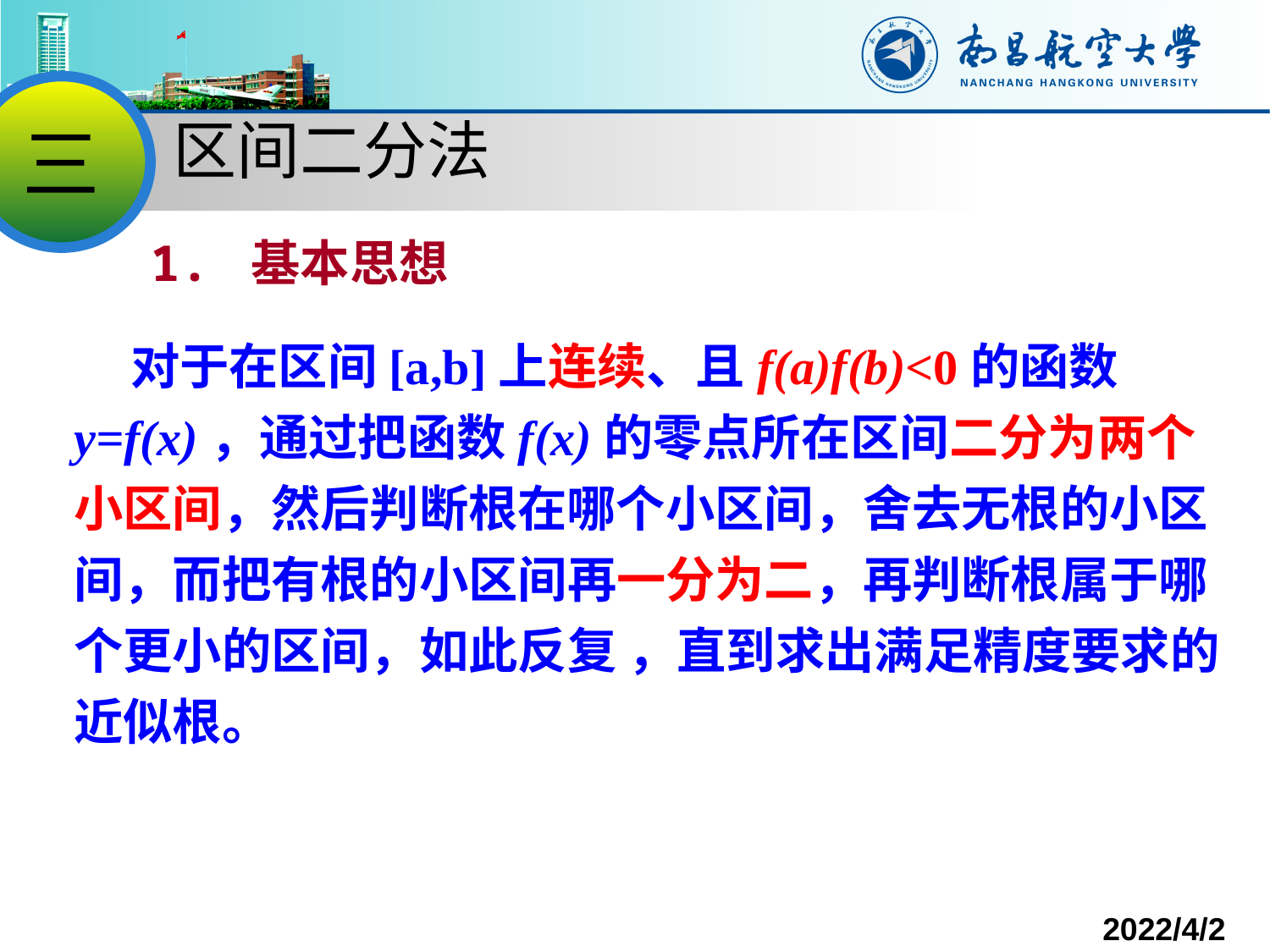

三

区间二分法
1. 基本思想
    对于在区间[a,b]上连续、且f(a)f(b)<0的函数y=f(x)，通过把函数f(x)的零点所在区间二分为两个小区间，然后判断根在哪个小区间，舍去无根的小区间，而把有根的小区间再一分为二，再判断根属于哪个更小的区间，如此反复 ，直到求出满足精度要求的近似根。